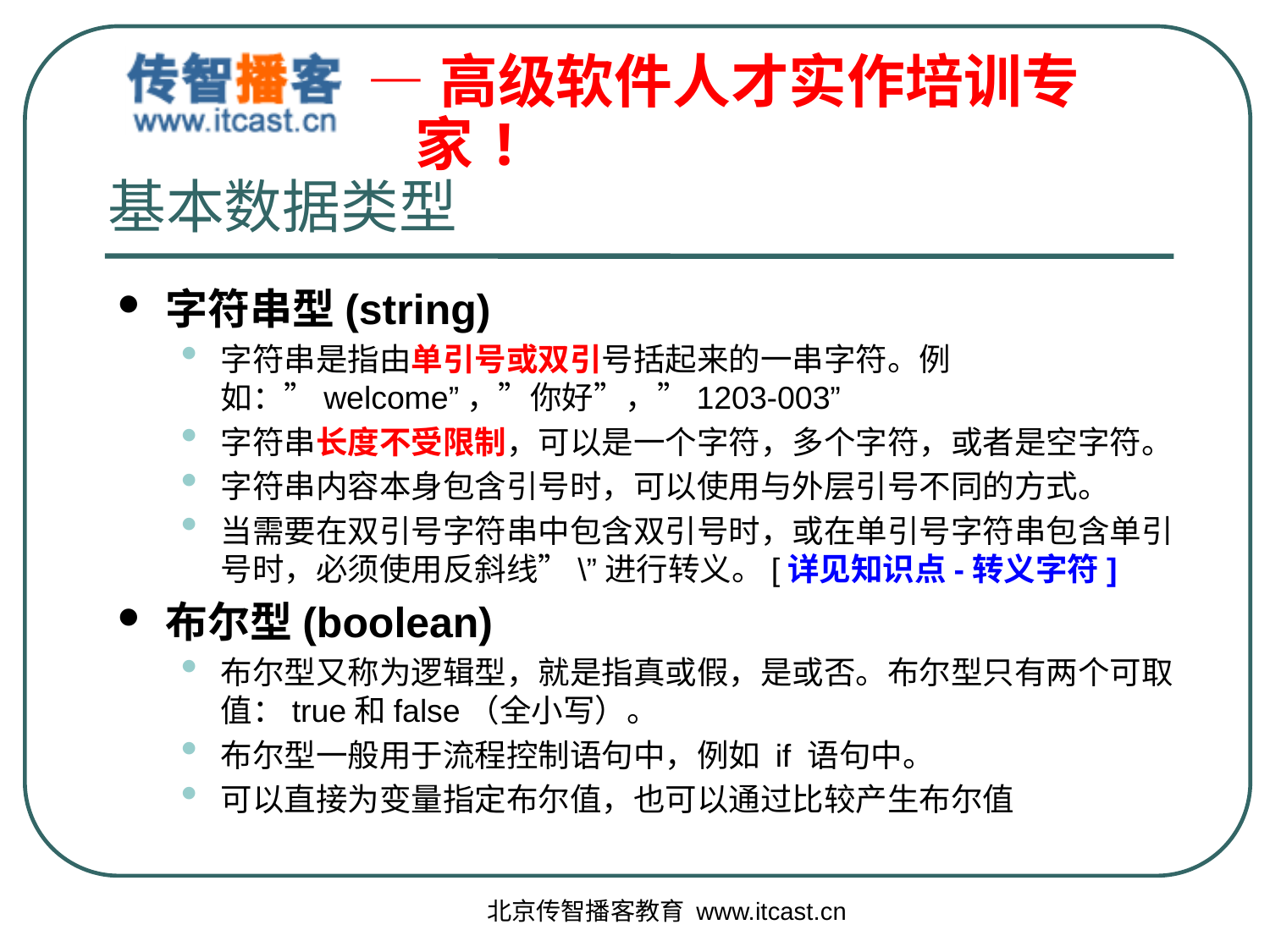

# 基本数据类型
字符串型(string)
字符串是指由单引号或双引号括起来的一串字符。例如：”welcome”，”你好”，”1203-003”
字符串长度不受限制，可以是一个字符，多个字符，或者是空字符。
字符串内容本身包含引号时，可以使用与外层引号不同的方式。
当需要在双引号字符串中包含双引号时，或在单引号字符串包含单引号时，必须使用反斜线”\”进行转义。[详见知识点-转义字符]
布尔型(boolean)
布尔型又称为逻辑型，就是指真或假，是或否。布尔型只有两个可取值：true和false（全小写）。
布尔型一般用于流程控制语句中，例如 if 语句中。
可以直接为变量指定布尔值，也可以通过比较产生布尔值